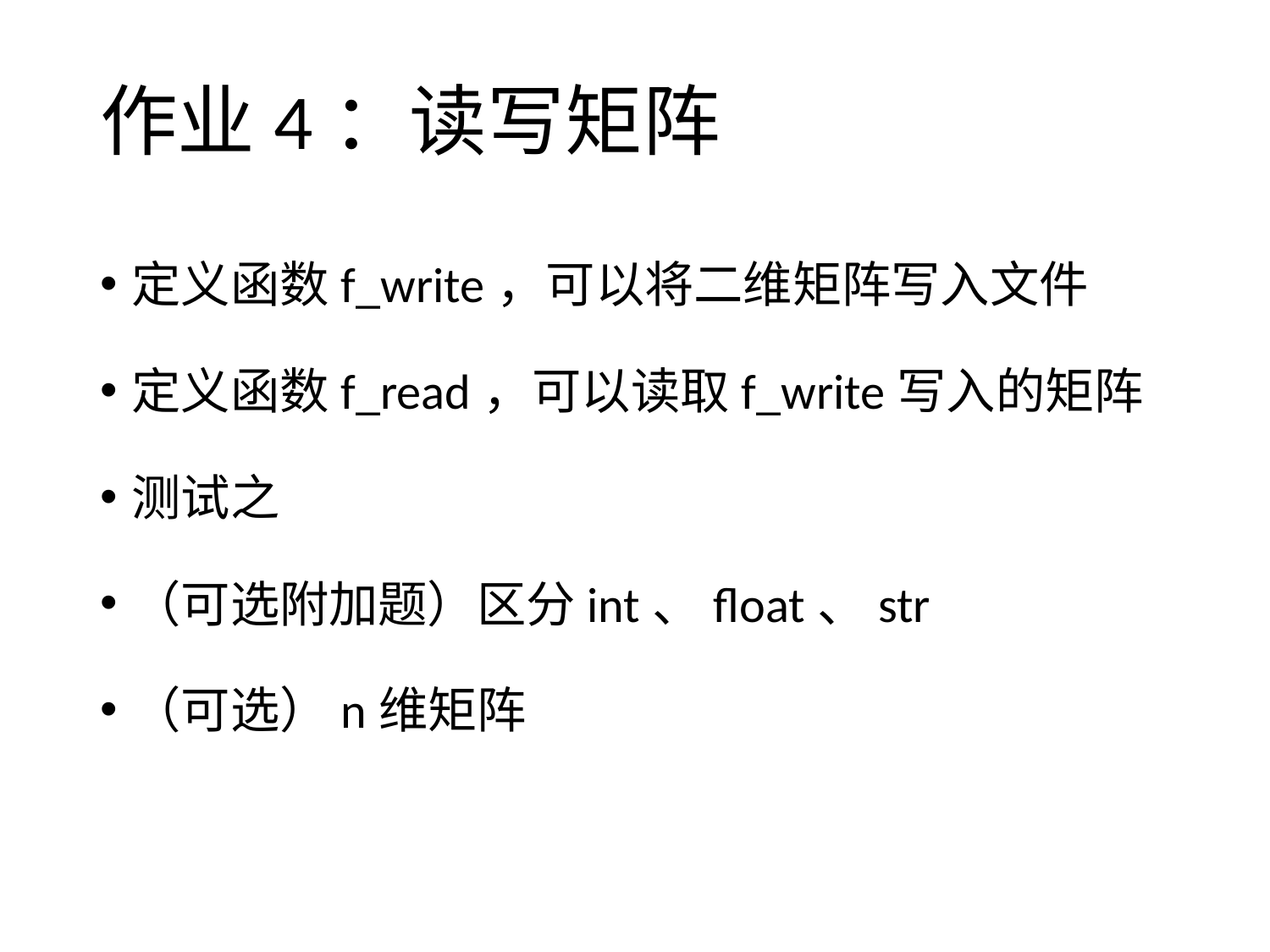

# 作业4：读写矩阵
定义函数f_write，可以将二维矩阵写入文件
定义函数f_read，可以读取f_write写入的矩阵
测试之
（可选附加题）区分int、float、str
（可选）n维矩阵